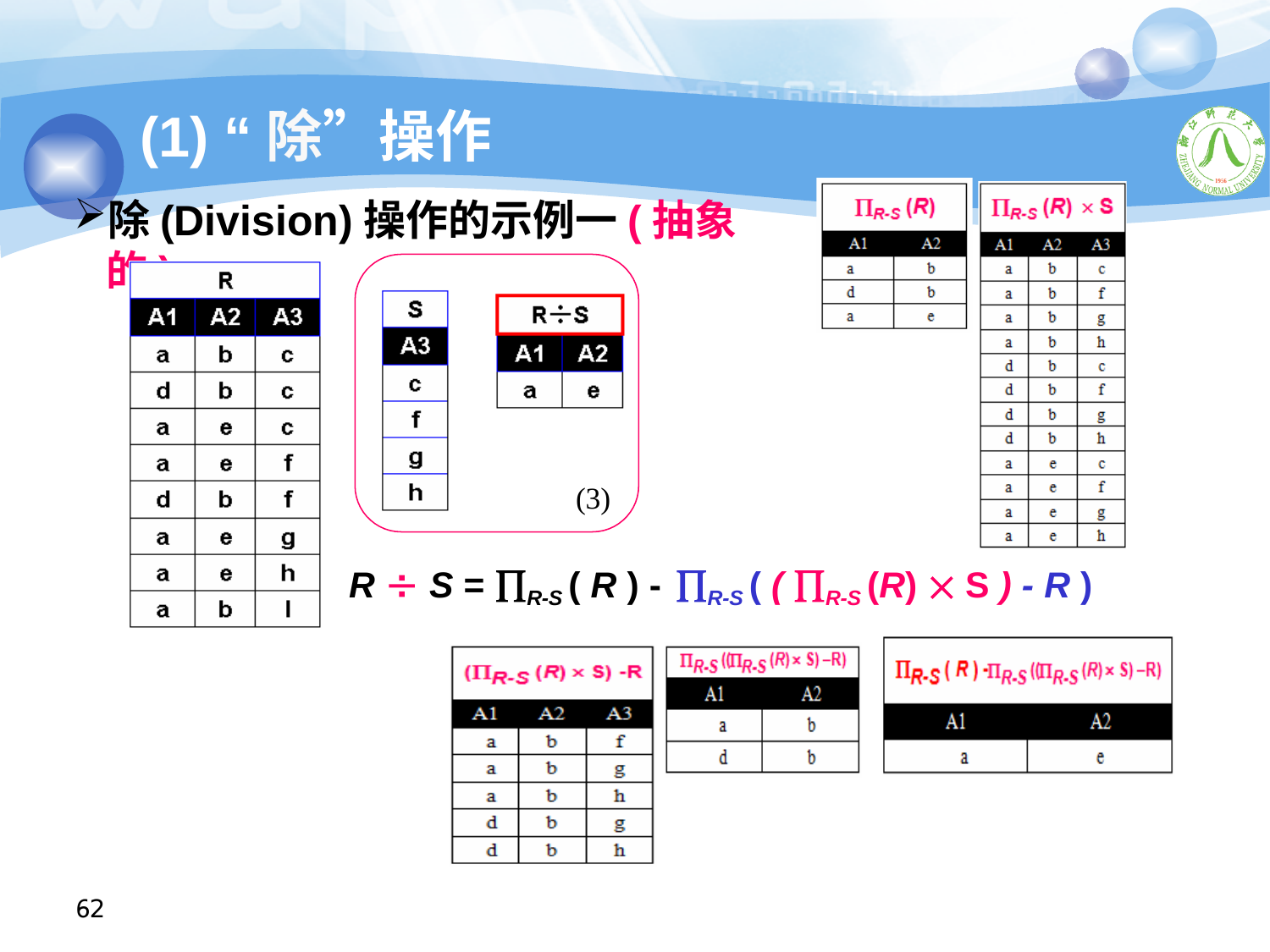

# (1) “除”操作

除(Division)操作的示例一(抽象的)

(3)

R ÷ S = ∏R-S ( R ) -	∏R-S ( ( ∏R-S (R) × S ) - R )

62